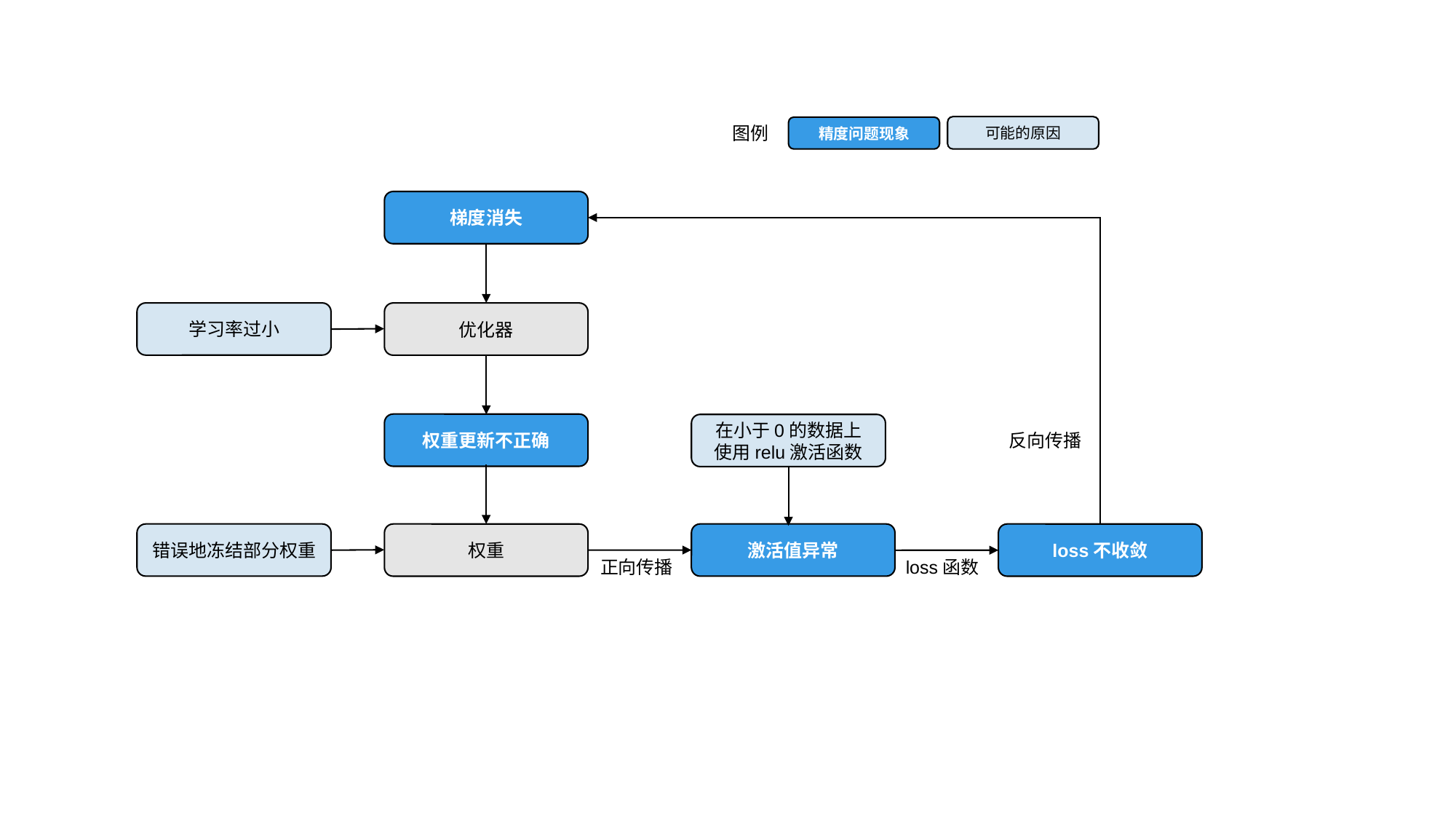

图例
可能的原因
精度问题现象
梯度消失
优化器
学习率过小
权重更新不正确
在小于0的数据上
使用relu激活函数
反向传播
激活值异常
权重
loss不收敛
错误地冻结部分权重
正向传播
loss函数